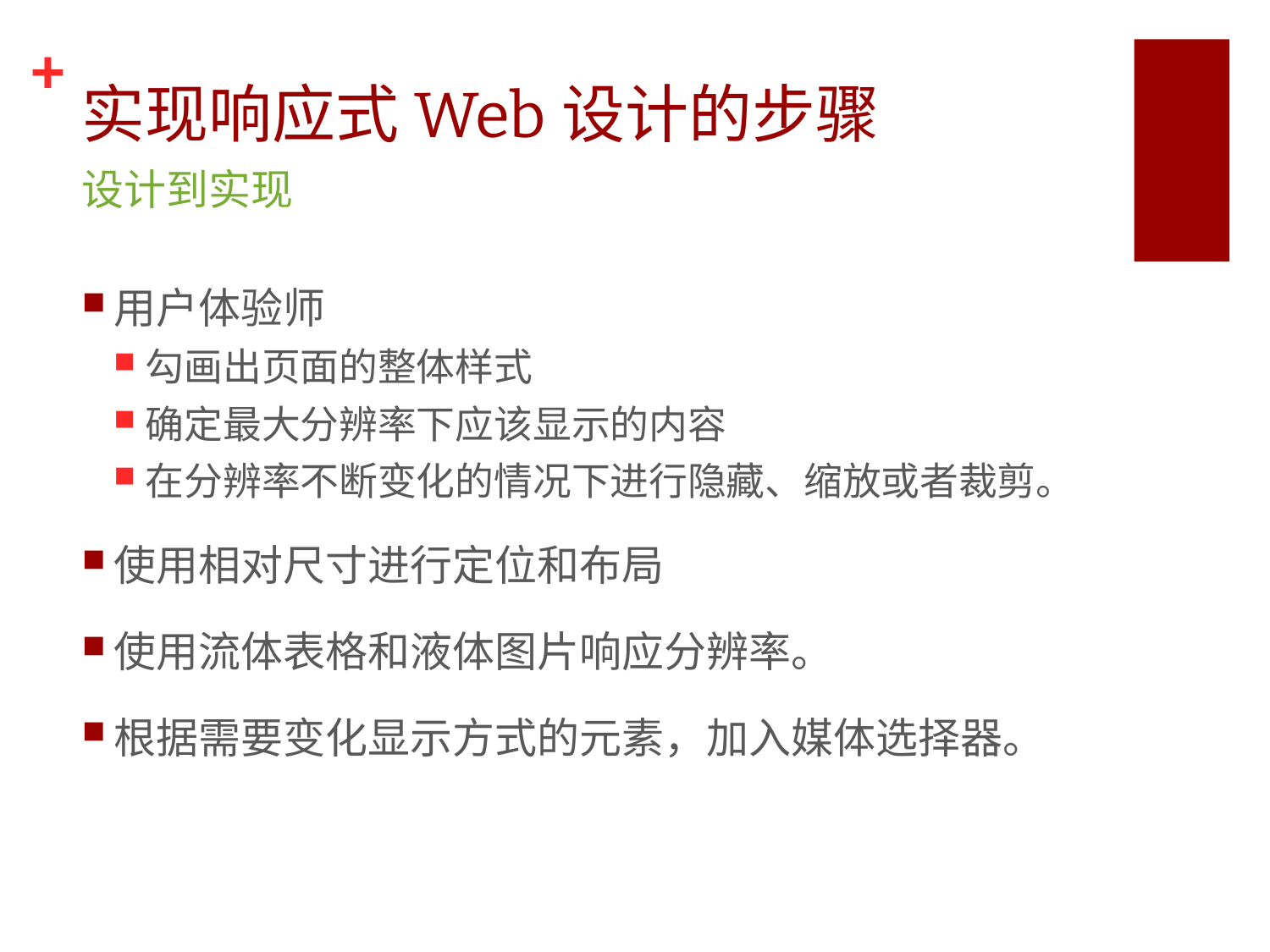

# 实现响应式Web设计的步骤
设计到实现
用户体验师
勾画出页面的整体样式
确定最大分辨率下应该显示的内容
在分辨率不断变化的情况下进行隐藏、缩放或者裁剪。
使用相对尺寸进行定位和布局
使用流体表格和液体图片响应分辨率。
根据需要变化显示方式的元素，加入媒体选择器。